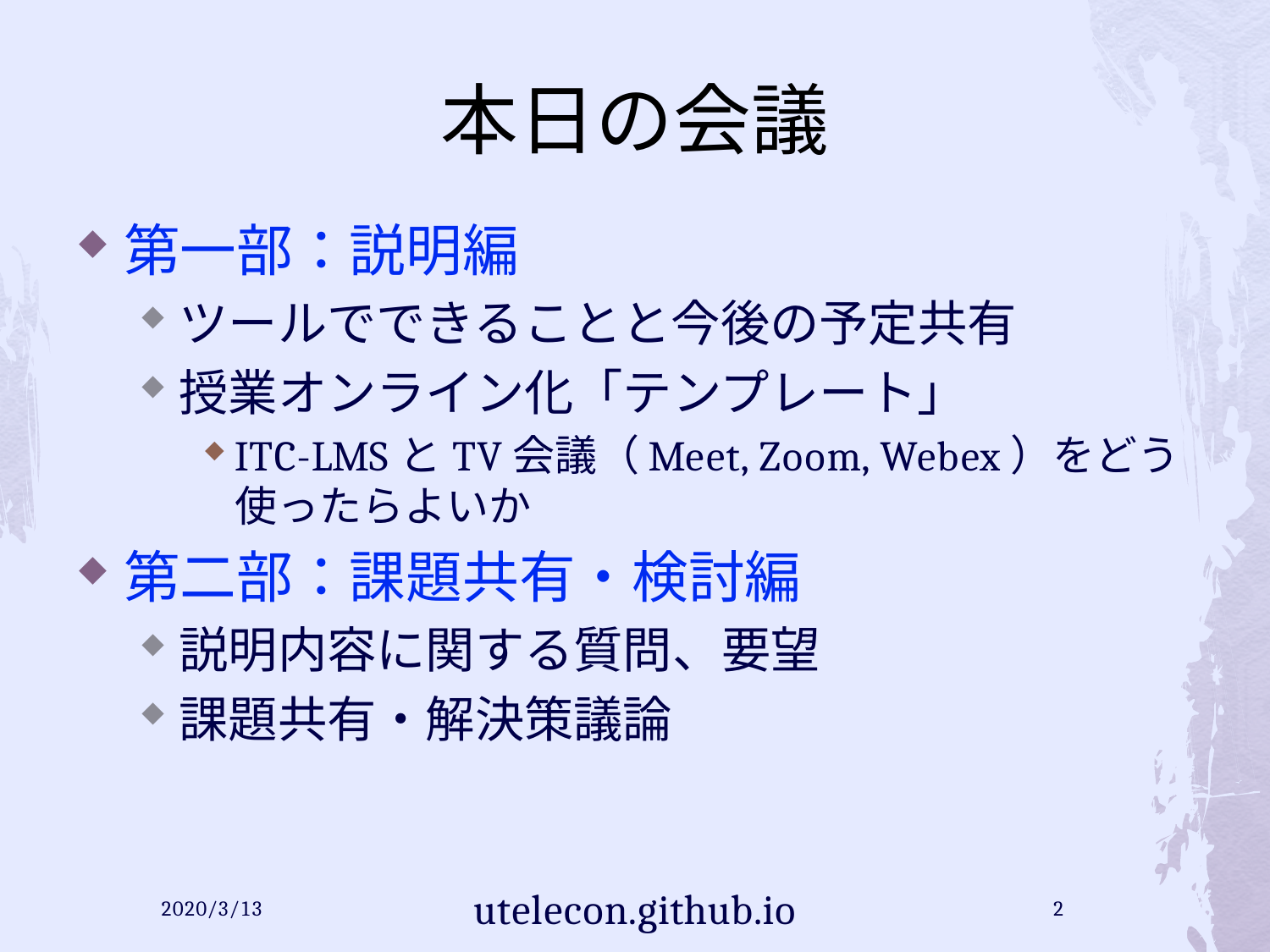

# 本日の会議
第一部：説明編
ツールでできることと今後の予定共有
授業オンライン化「テンプレート」
ITC-LMSとTV会議（Meet, Zoom, Webex）をどう使ったらよいか
第二部：課題共有・検討編
説明内容に関する質問、要望
課題共有・解決策議論
2020/3/13
utelecon.github.io
2